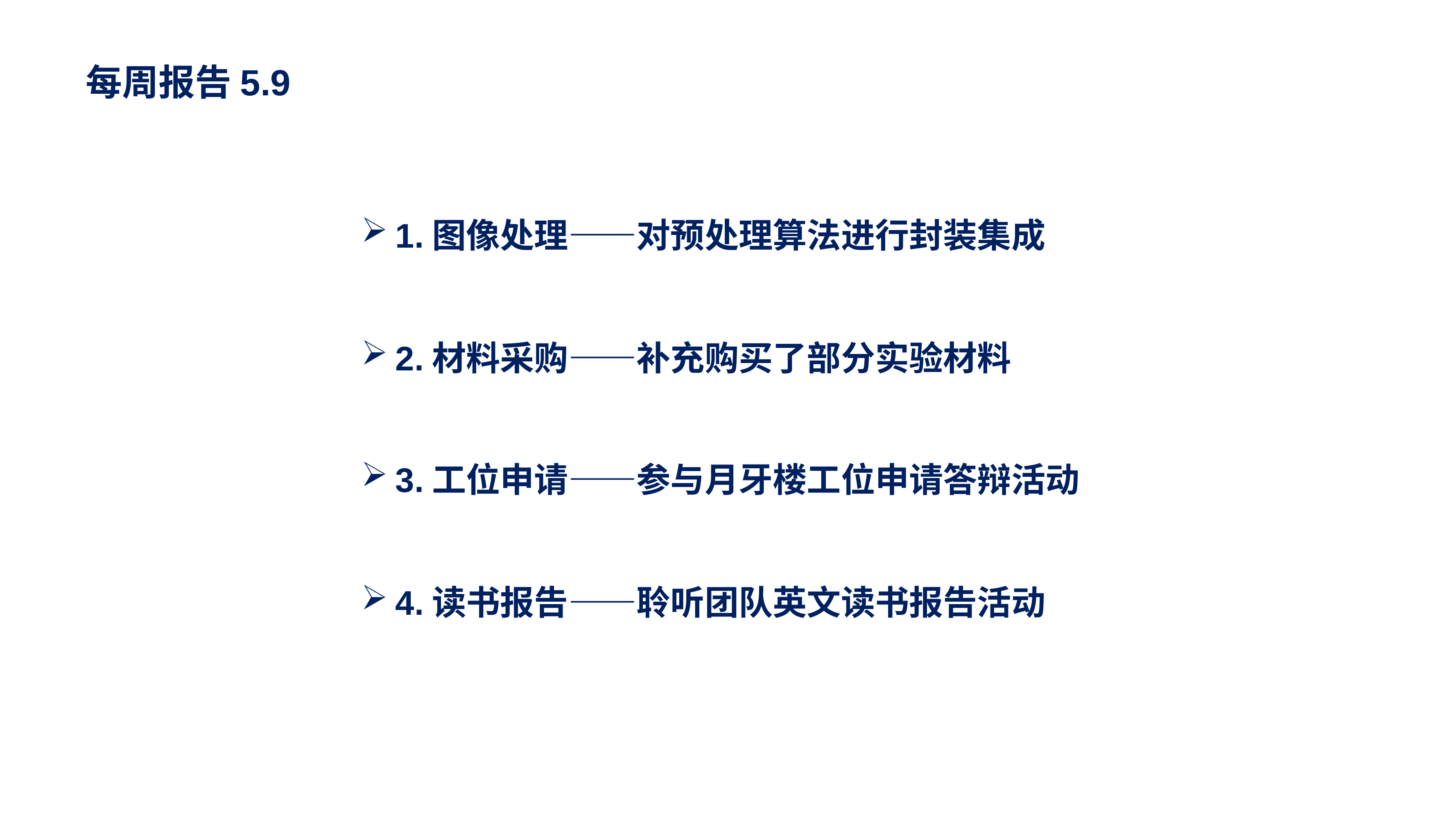

每周报告5.9
1.图像处理——对预处理算法进行封装集成
2.材料采购——补充购买了部分实验材料
3.工位申请——参与月牙楼工位申请答辩活动
4.读书报告——聆听团队英文读书报告活动